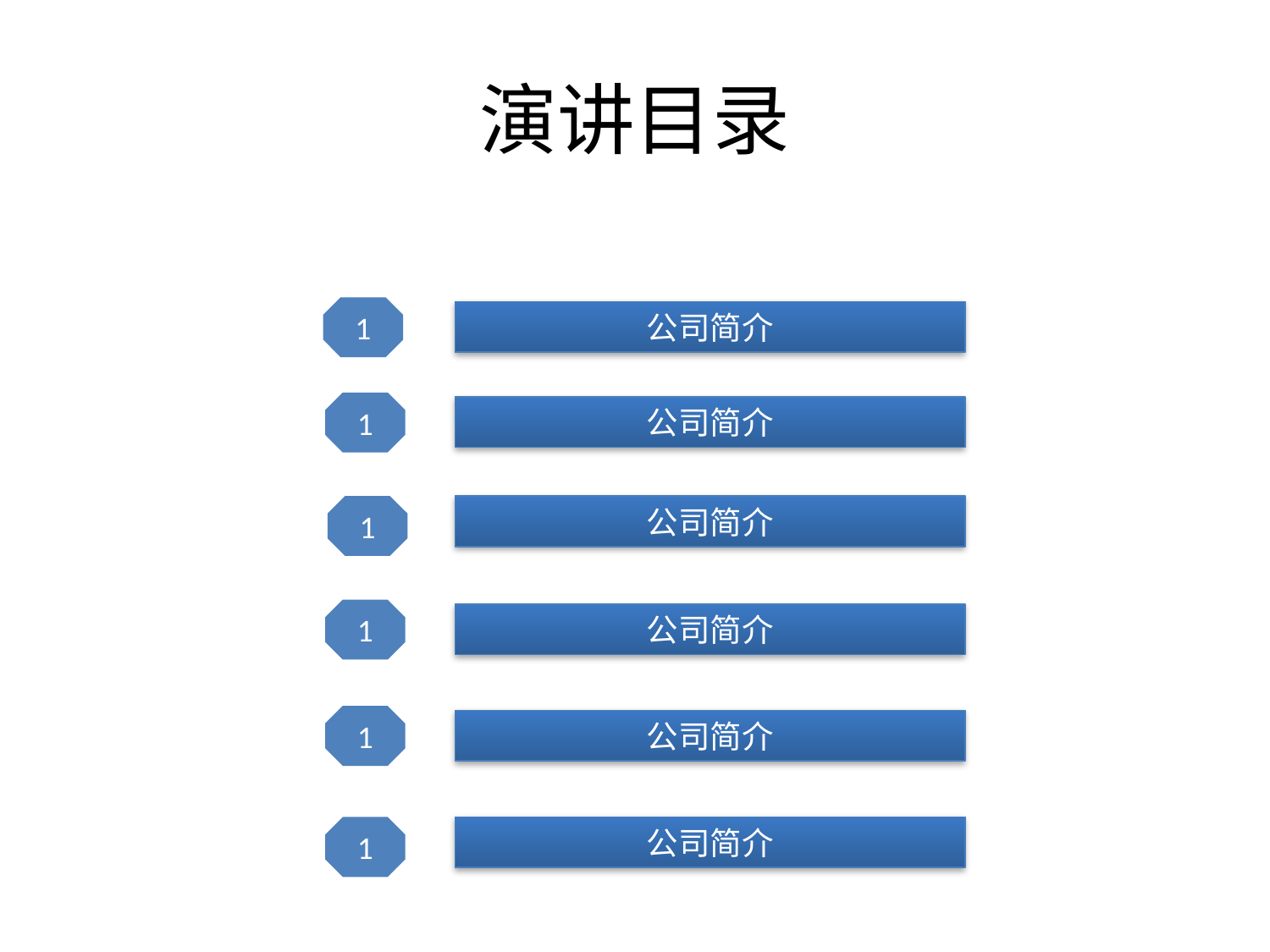

# 演讲目录
1
公司简介
1
公司简介
1
公司简介
1
公司简介
1
公司简介
1
公司简介